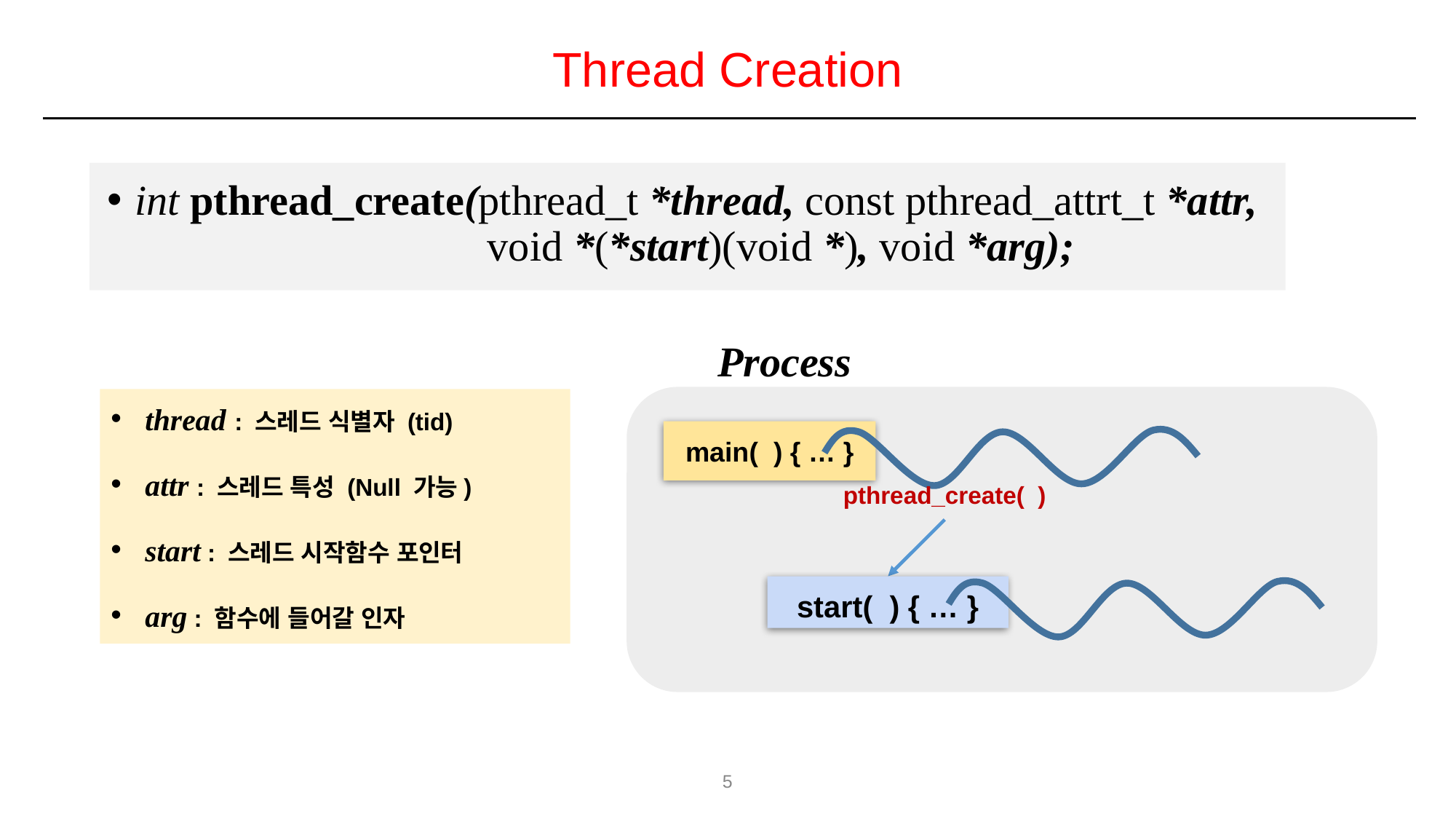

# Thread Creation

int pthread_create(pthread_t *thread, const pthread_attrt_t *attr,
                                    void *(*start)(void *), void *arg);
Process

thread : 스레드 식별자 (tid)

attr : 스레드 특성 (Null 가능)

start : 스레드 시작함수 포인터

arg : 함수에 들어갈 인자
main(  ) { … }

pthread_create(  )
start(  ) { … }

5